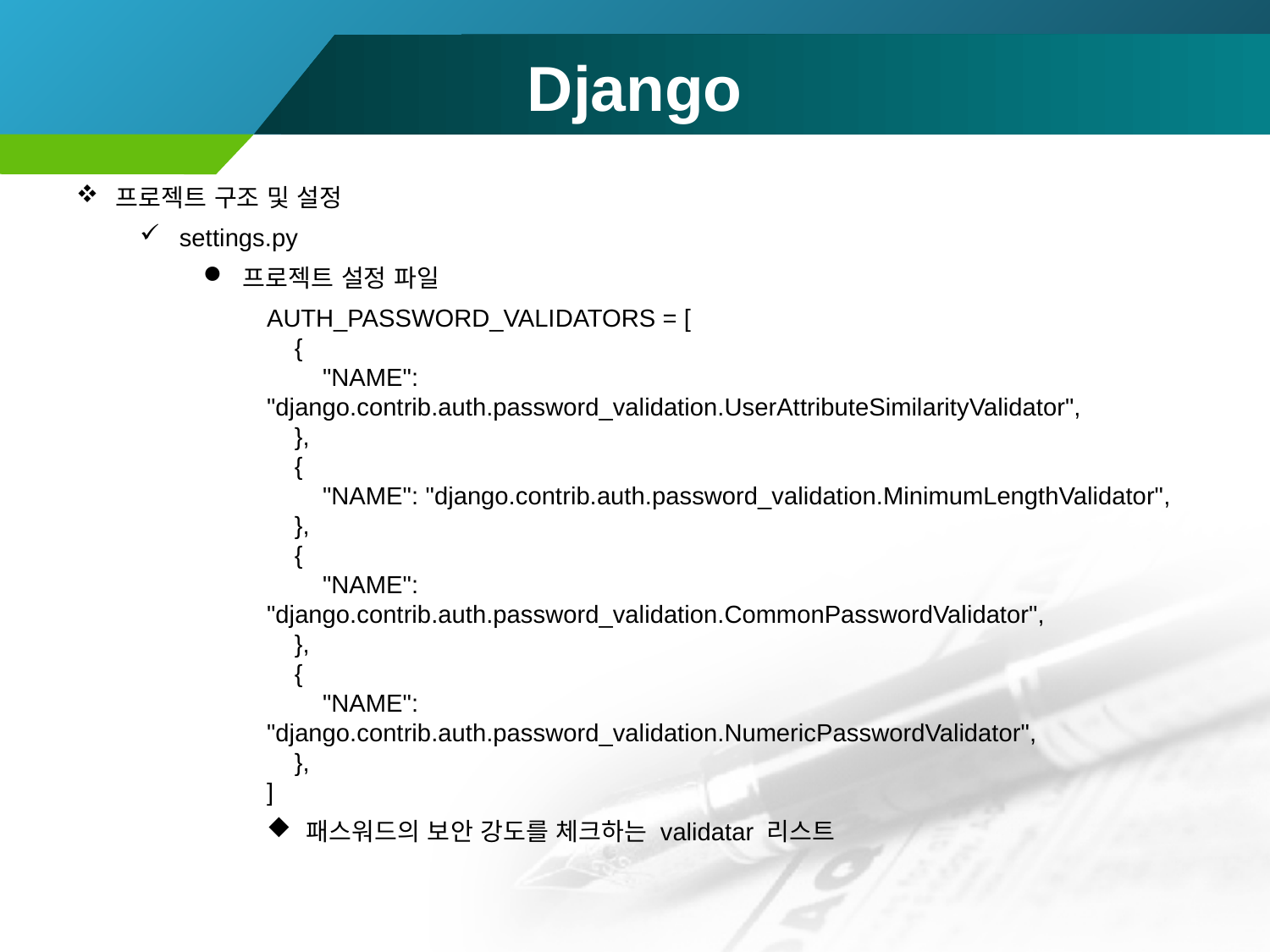

# Django
프로젝트 구조 및 설정
settings.py
프로젝트 설정 파일
AUTH_PASSWORD_VALIDATORS = [
    {
        "NAME": "django.contrib.auth.password_validation.UserAttributeSimilarityValidator",
    },
    {
        "NAME": "django.contrib.auth.password_validation.MinimumLengthValidator",
    },
    {
        "NAME": "django.contrib.auth.password_validation.CommonPasswordValidator",
    },
    {
        "NAME": "django.contrib.auth.password_validation.NumericPasswordValidator",
    },
]
패스워드의 보안 강도를 체크하는 validatar 리스트